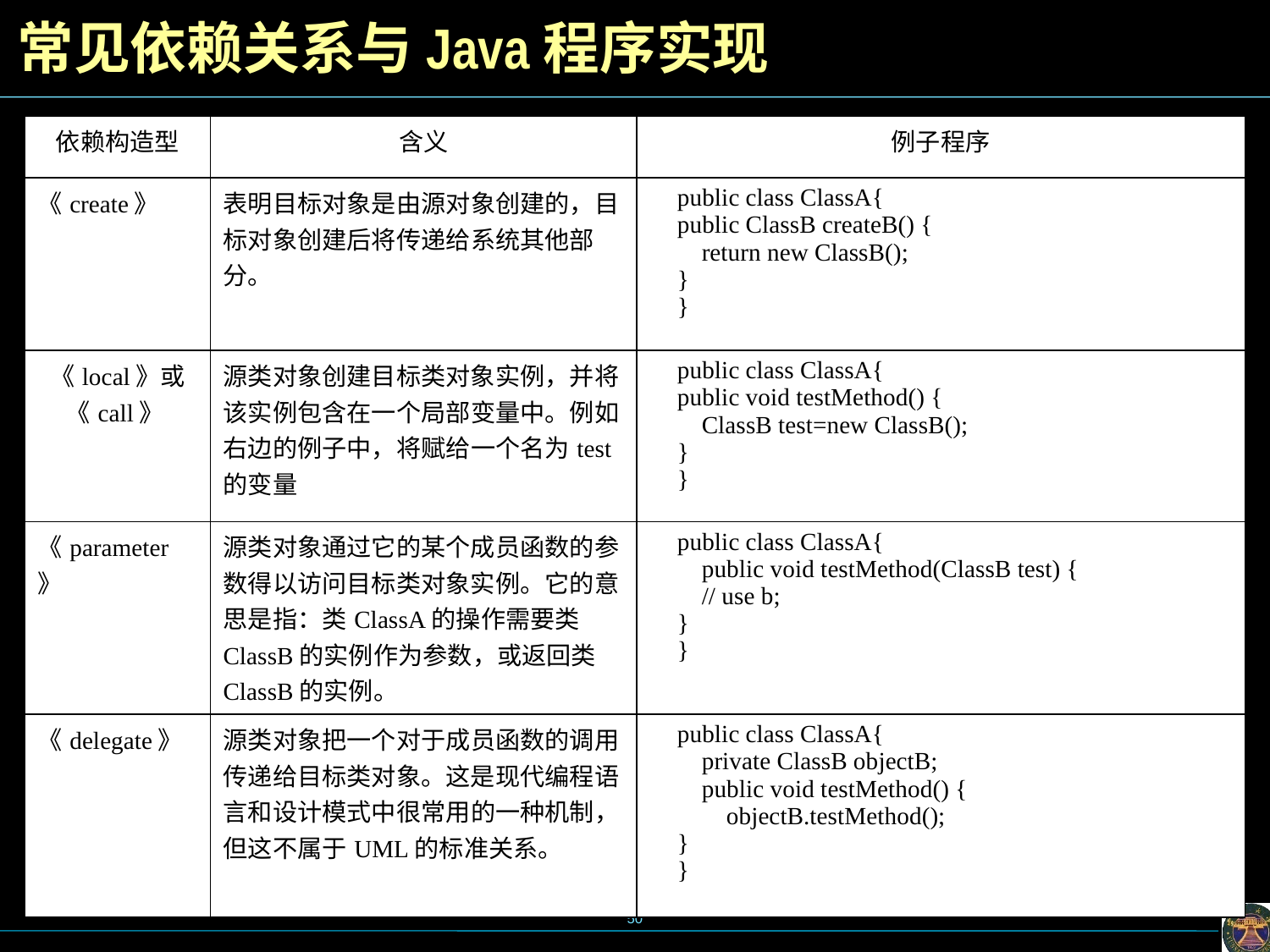

常见依赖关系与Java程序实现
| 依赖构造型 | 含义 | 例子程序 |
| --- | --- | --- |
| 《create》 | 表明目标对象是由源对象创建的，目标对象创建后将传递给系统其他部分。 | public class ClassA{ public ClassB createB() { return new ClassB(); } } |
| 《local》或 《call》 | 源类对象创建目标类对象实例，并将该实例包含在一个局部变量中。例如右边的例子中，将赋给一个名为test的变量 | public class ClassA{ public void testMethod() { ClassB test=new ClassB(); } } |
| 《parameter》 | 源类对象通过它的某个成员函数的参数得以访问目标类对象实例。它的意思是指：类ClassA的操作需要类ClassB的实例作为参数，或返回类ClassB的实例。 | public class ClassA{ public void testMethod(ClassB test) { // use b; } } |
| 《delegate》 | 源类对象把一个对于成员函数的调用传递给目标类对象。这是现代编程语言和设计模式中很常用的一种机制，但这不属于UML的标准关系。 | public class ClassA{ private ClassB objectB; public void testMethod() { objectB.testMethod(); } } |